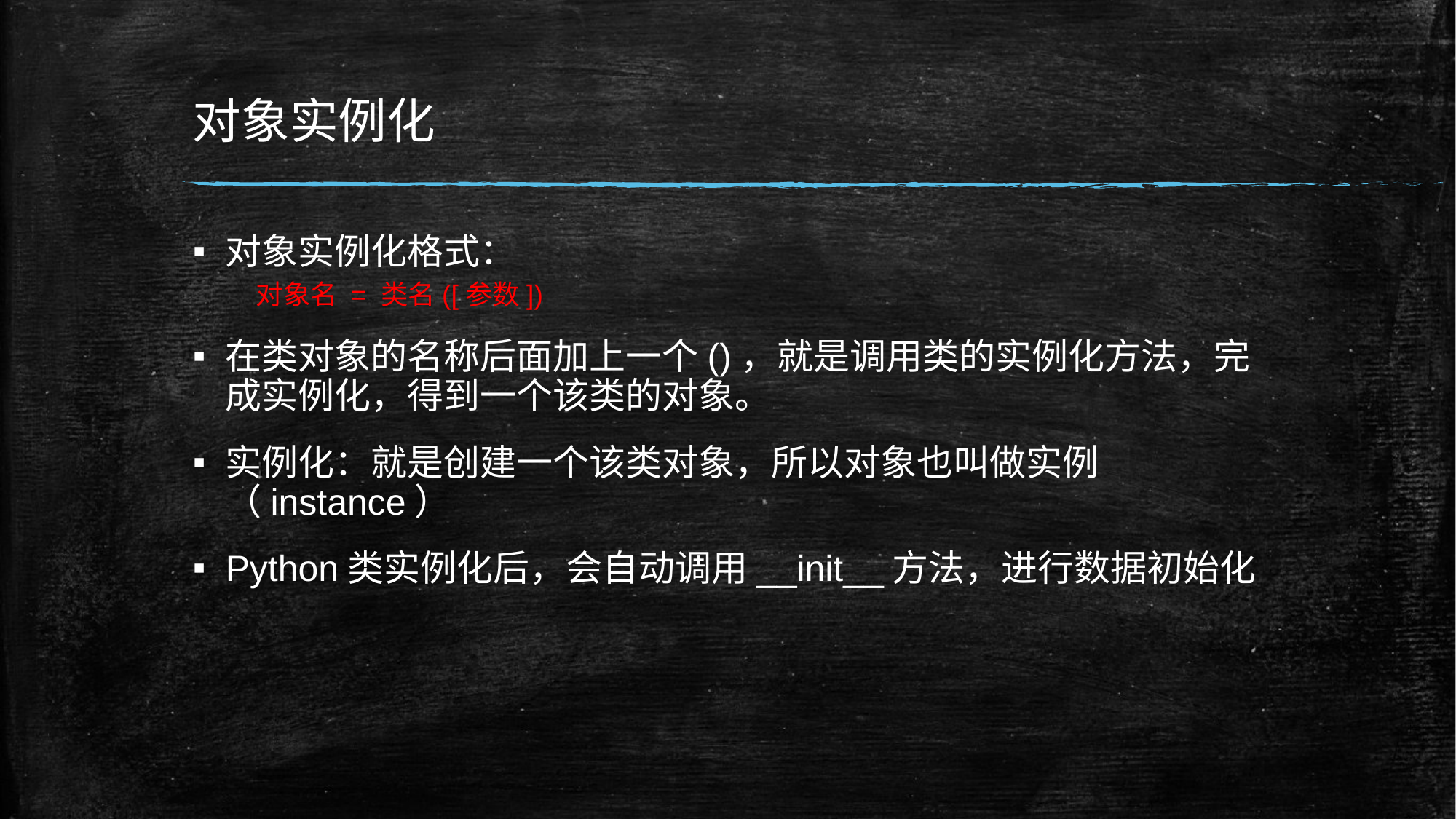

# 对象实例化
对象实例化格式：
对象名 = 类名([参数])
在类对象的名称后面加上一个()，就是调用类的实例化方法，完成实例化，得到一个该类的对象。
实例化：就是创建一个该类对象，所以对象也叫做实例（instance）
Python类实例化后，会自动调用__init__方法，进行数据初始化